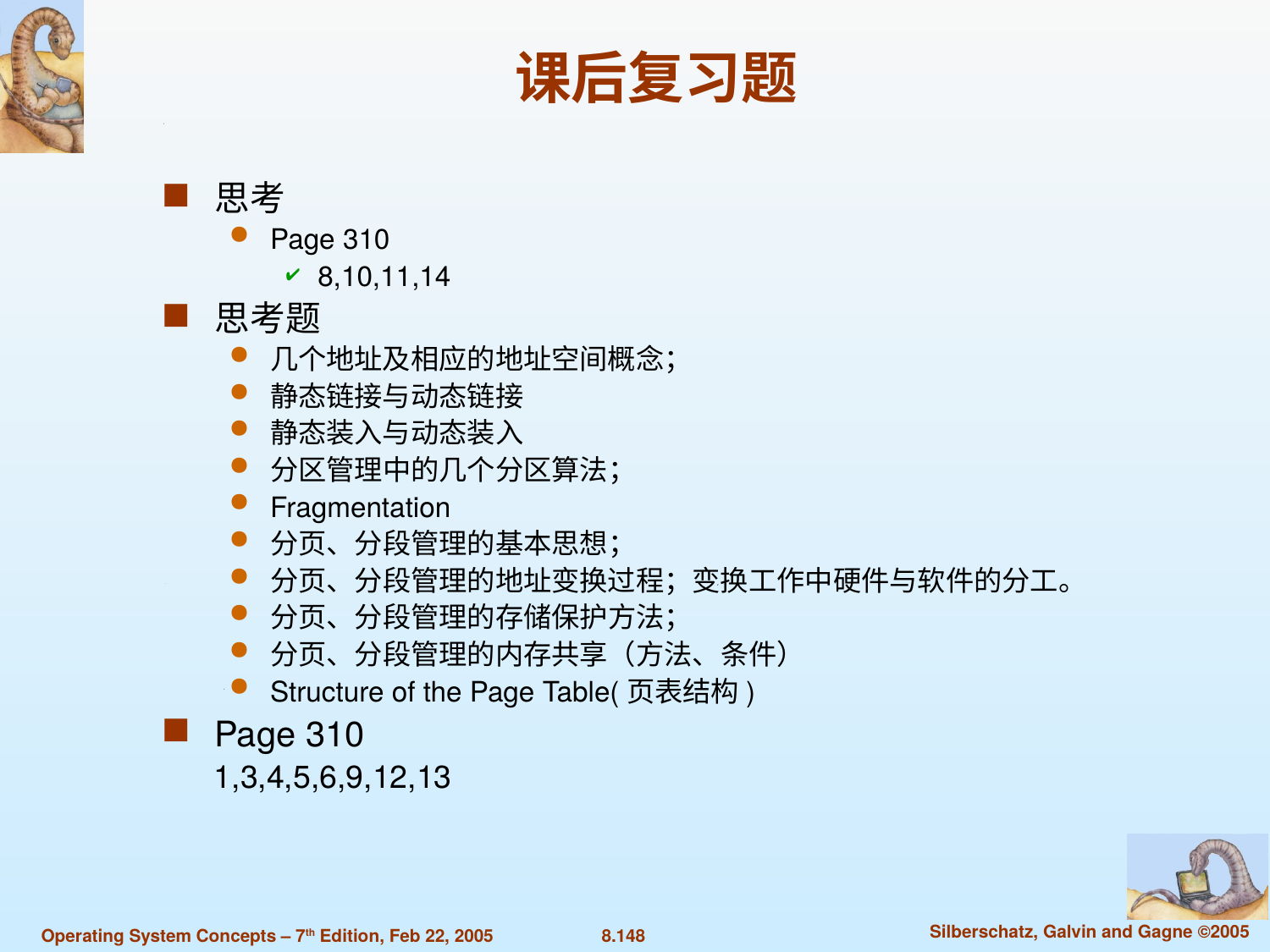

课后复习题
思考
Page 310
8,10,11,14
思考题
几个地址及相应的地址空间概念；
静态链接与动态链接
静态装入与动态装入
分区管理中的几个分区算法；
Fragmentation
分页、分段管理的基本思想；
分页、分段管理的地址变换过程；变换工作中硬件与软件的分工。
分页、分段管理的存储保护方法；
分页、分段管理的内存共享（方法、条件）
Structure of the Page Table(页表结构)
Page 310
      1,3,4,5,6,9,12,13